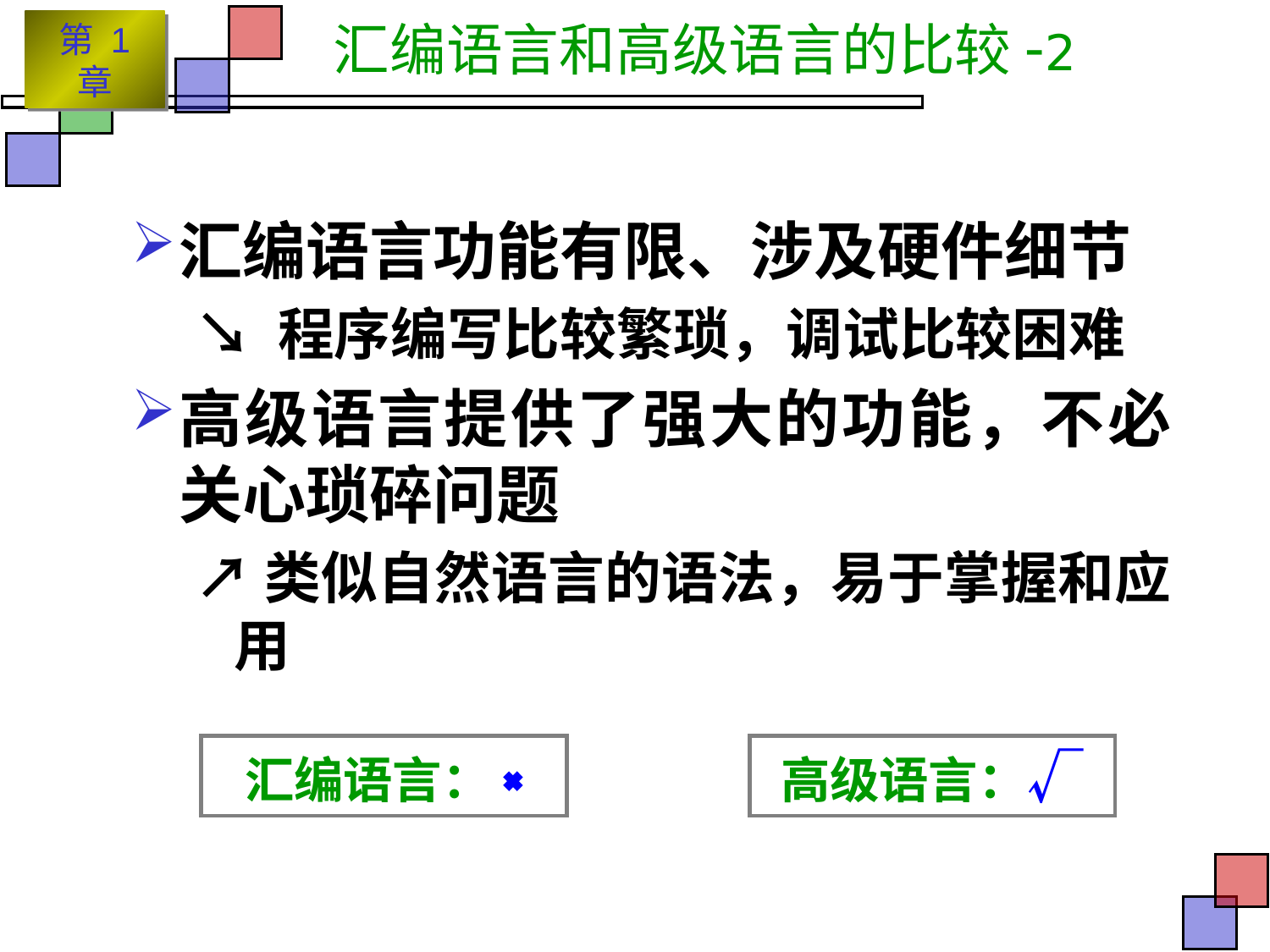

# 汇编语言和高级语言的比较-2
汇编语言功能有限、涉及硬件细节
↘ 程序编写比较繁琐，调试比较困难
高级语言提供了强大的功能，不必关心琐碎问题
↗类似自然语言的语法，易于掌握和应用
汇编语言：×
高级语言：√